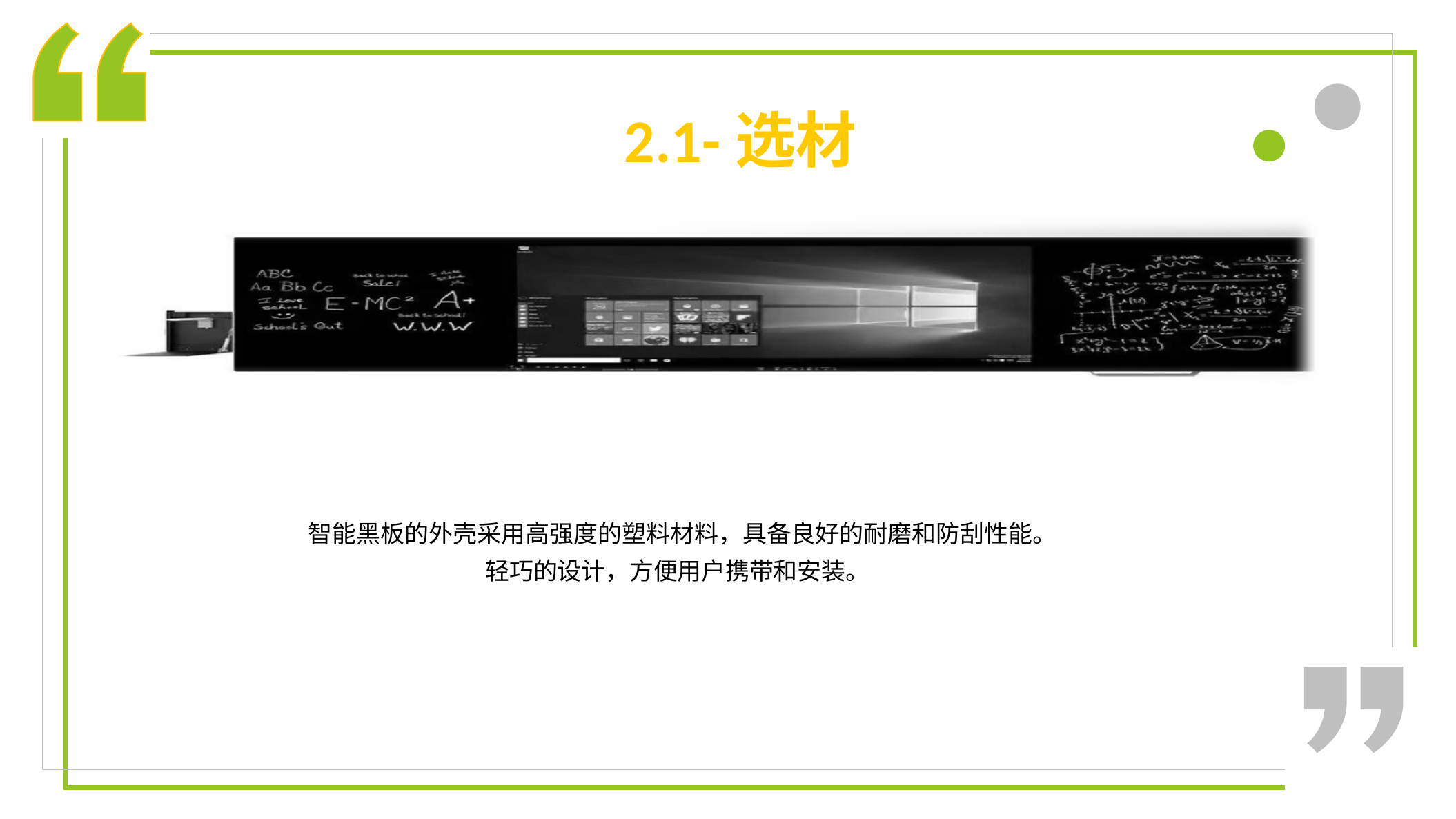

2.1-选材

智能⿊板的外壳采⽤⾼强度的塑料材料，具备良好的耐磨和防刮性能。  轻巧的设计，⽅便⽤户携带和安装。